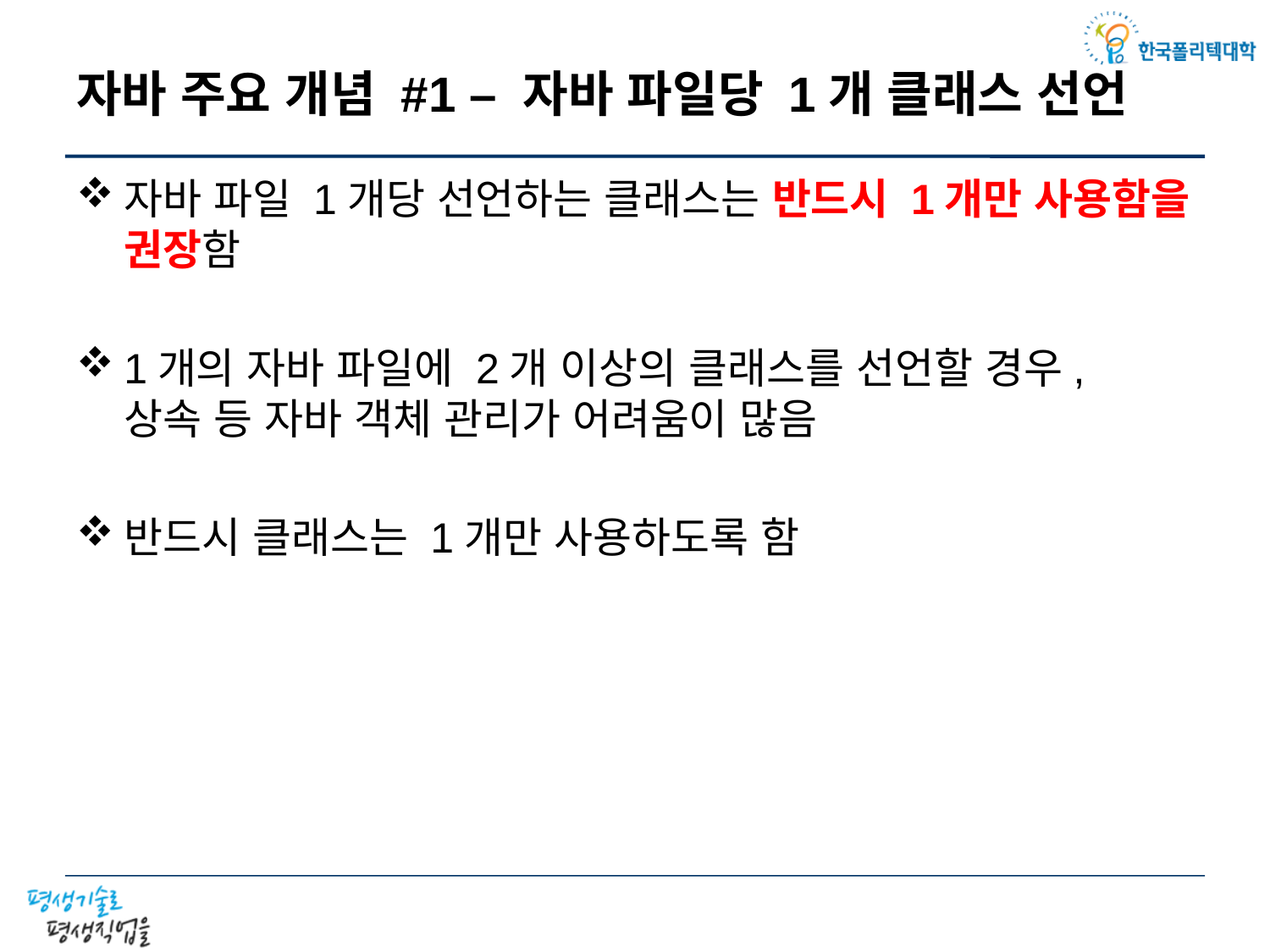

# 자바 주요 개념 #1 – 자바 파일당 1개 클래스 선언
자바 파일 1개당 선언하는 클래스는 반드시 1개만 사용함을 권장함

1개의 자바 파일에 2개 이상의 클래스를 선언할 경우,
상속 등 자바 객체 관리가 어려움이 많음

반드시 클래스는 1개만 사용하도록 함